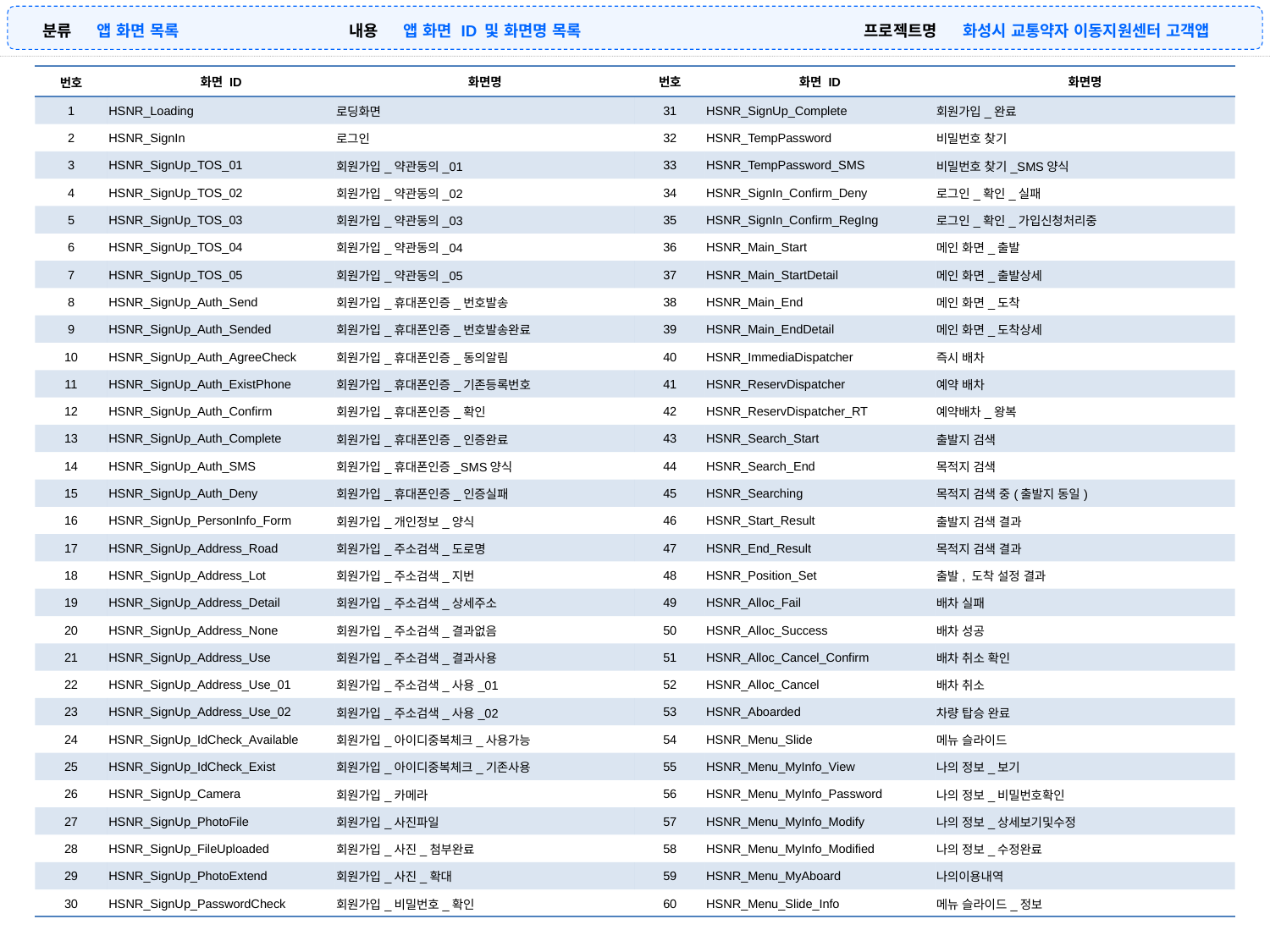

| 분류 | 앱 화면 목록 |
| --- | --- |
| 내용 | 앱 화면 ID 및 화면명 목록 |
| --- | --- |
| 프로젝트명 | 화성시 교통약자 이동지원센터 고객앱 |
| --- | --- |
| 번호 | 화면 ID | 화면명 | 번호 | 화면 ID | 화면명 |
| --- | --- | --- | --- | --- | --- |
| 1 | HSNR\_Loading | 로딩화면 | 31 | HSNR\_SignUp\_Complete | 회원가입\_완료 |
| 2 | HSNR\_SignIn | 로그인 | 32 | HSNR\_TempPassword | 비밀번호 찾기 |
| 3 | HSNR\_SignUp\_TOS\_01 | 회원가입\_약관동의\_01 | 33 | HSNR\_TempPassword\_SMS | 비밀번호 찾기\_SMS양식 |
| 4 | HSNR\_SignUp\_TOS\_02 | 회원가입\_약관동의\_02 | 34 | HSNR\_SignIn\_Confirm\_Deny | 로그인\_확인\_실패 |
| 5 | HSNR\_SignUp\_TOS\_03 | 회원가입\_약관동의\_03 | 35 | HSNR\_SignIn\_Confirm\_RegIng | 로그인\_확인\_가입신청처리중 |
| 6 | HSNR\_SignUp\_TOS\_04 | 회원가입\_약관동의\_04 | 36 | HSNR\_Main\_Start | 메인 화면\_출발 |
| 7 | HSNR\_SignUp\_TOS\_05 | 회원가입\_약관동의\_05 | 37 | HSNR\_Main\_StartDetail | 메인 화면\_출발상세 |
| 8 | HSNR\_SignUp\_Auth\_Send | 회원가입\_휴대폰인증\_번호발송 | 38 | HSNR\_Main\_End | 메인 화면\_도착 |
| 9 | HSNR\_SignUp\_Auth\_Sended | 회원가입\_휴대폰인증\_번호발송완료 | 39 | HSNR\_Main\_EndDetail | 메인 화면\_도착상세 |
| 10 | HSNR\_SignUp\_Auth\_AgreeCheck | 회원가입\_휴대폰인증\_동의알림 | 40 | HSNR\_ImmediaDispatcher | 즉시 배차 |
| 11 | HSNR\_SignUp\_Auth\_ExistPhone | 회원가입\_휴대폰인증\_기존등록번호 | 41 | HSNR\_ReservDispatcher | 예약 배차 |
| 12 | HSNR\_SignUp\_Auth\_Confirm | 회원가입\_휴대폰인증\_확인 | 42 | HSNR\_ReservDispatcher\_RT | 예약배차\_왕복 |
| 13 | HSNR\_SignUp\_Auth\_Complete | 회원가입\_휴대폰인증\_인증완료 | 43 | HSNR\_Search\_Start | 출발지 검색 |
| 14 | HSNR\_SignUp\_Auth\_SMS | 회원가입\_휴대폰인증\_SMS양식 | 44 | HSNR\_Search\_End | 목적지 검색 |
| 15 | HSNR\_SignUp\_Auth\_Deny | 회원가입\_휴대폰인증\_인증실패 | 45 | HSNR\_Searching | 목적지 검색 중(출발지 동일) |
| 16 | HSNR\_SignUp\_PersonInfo\_Form | 회원가입\_개인정보\_양식 | 46 | HSNR\_Start\_Result | 출발지 검색 결과 |
| 17 | HSNR\_SignUp\_Address\_Road | 회원가입\_주소검색\_도로명 | 47 | HSNR\_End\_Result | 목적지 검색 결과 |
| 18 | HSNR\_SignUp\_Address\_Lot | 회원가입\_주소검색\_지번 | 48 | HSNR\_Position\_Set | 출발, 도착 설정 결과 |
| 19 | HSNR\_SignUp\_Address\_Detail | 회원가입\_주소검색\_상세주소 | 49 | HSNR\_Alloc\_Fail | 배차 실패 |
| 20 | HSNR\_SignUp\_Address\_None | 회원가입\_주소검색\_결과없음 | 50 | HSNR\_Alloc\_Success | 배차 성공 |
| 21 | HSNR\_SignUp\_Address\_Use | 회원가입\_주소검색\_결과사용 | 51 | HSNR\_Alloc\_Cancel\_Confirm | 배차 취소 확인 |
| 22 | HSNR\_SignUp\_Address\_Use\_01 | 회원가입\_주소검색\_사용\_01 | 52 | HSNR\_Alloc\_Cancel | 배차 취소 |
| 23 | HSNR\_SignUp\_Address\_Use\_02 | 회원가입\_주소검색\_사용\_02 | 53 | HSNR\_Aboarded | 차량 탑승 완료 |
| 24 | HSNR\_SignUp\_IdCheck\_Available | 회원가입\_아이디중복체크\_사용가능 | 54 | HSNR\_Menu\_Slide | 메뉴 슬라이드 |
| 25 | HSNR\_SignUp\_IdCheck\_Exist | 회원가입\_아이디중복체크\_기존사용 | 55 | HSNR\_Menu\_MyInfo\_View | 나의 정보\_보기 |
| 26 | HSNR\_SignUp\_Camera | 회원가입\_카메라 | 56 | HSNR\_Menu\_MyInfo\_Password | 나의 정보\_비밀번호확인 |
| 27 | HSNR\_SignUp\_PhotoFile | 회원가입\_사진파일 | 57 | HSNR\_Menu\_MyInfo\_Modify | 나의 정보\_상세보기및수정 |
| 28 | HSNR\_SignUp\_FileUploaded | 회원가입\_사진\_첨부완료 | 58 | HSNR\_Menu\_MyInfo\_Modified | 나의 정보\_수정완료 |
| 29 | HSNR\_SignUp\_PhotoExtend | 회원가입\_사진\_확대 | 59 | HSNR\_Menu\_MyAboard | 나의이용내역 |
| 30 | HSNR\_SignUp\_PasswordCheck | 회원가입\_비밀번호\_확인 | 60 | HSNR\_Menu\_Slide\_Info | 메뉴 슬라이드\_정보 |